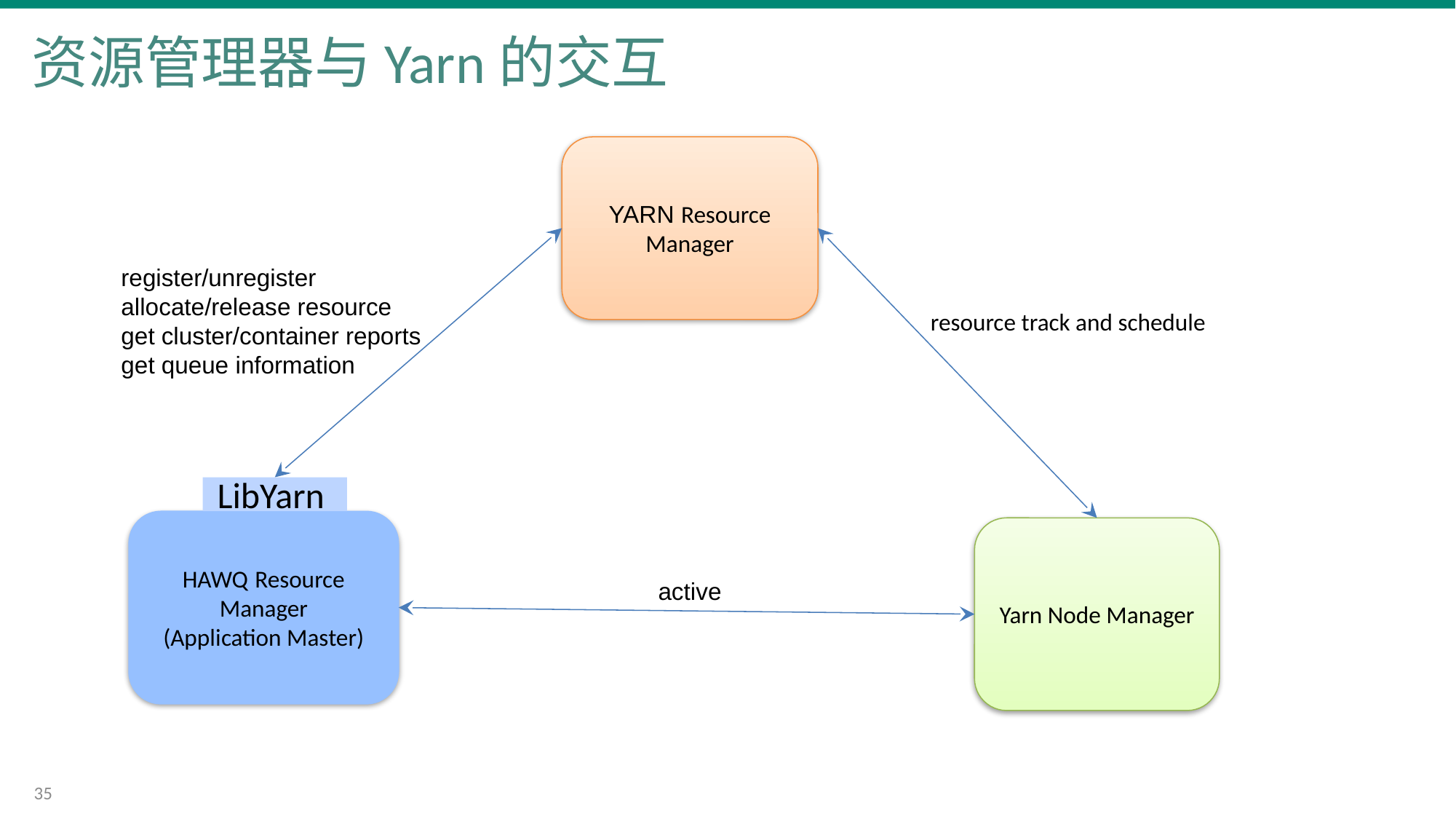

# 资源管理器与Yarn的交互
YARN Resource Manager
register/unregister
allocate/release resource
get cluster/container reports
get queue information
resource track and schedule
LibYarn
HAWQ Resource Manager
(Application Master)
Yarn Node Manager
active
35